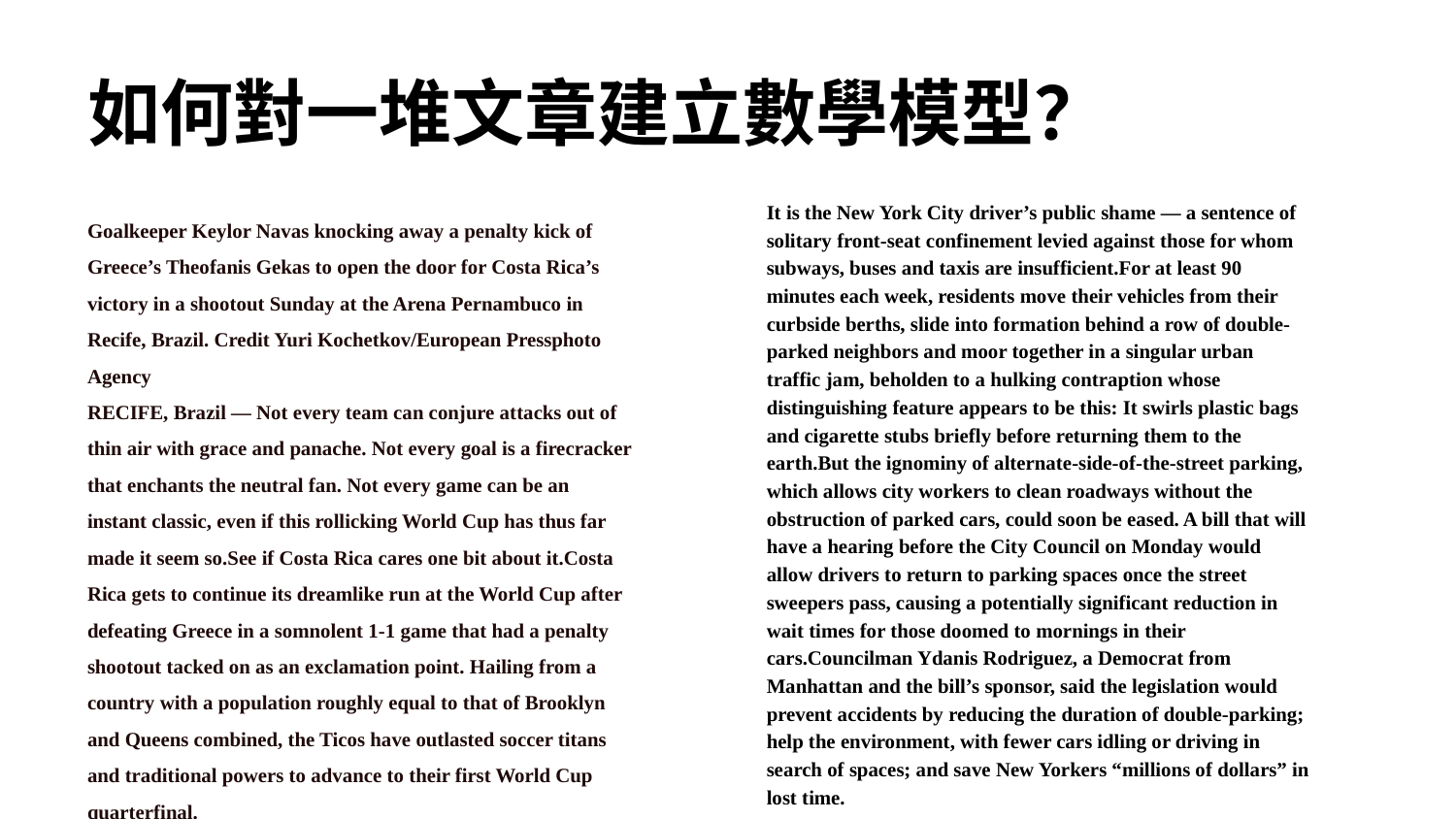

# 如何對一堆文章建立數學模型？
It is the New York City driver’s public shame — a sentence of solitary front-seat confinement levied against those for whom subways, buses and taxis are insufficient.For at least 90 minutes each week, residents move their vehicles from their curbside berths, slide into formation behind a row of double-parked neighbors and moor together in a singular urban traffic jam, beholden to a hulking contraption whose distinguishing feature appears to be this: It swirls plastic bags and cigarette stubs briefly before returning them to the earth.But the ignominy of alternate-side-of-the-street parking, which allows city workers to clean roadways without the obstruction of parked cars, could soon be eased. A bill that will have a hearing before the City Council on Monday would allow drivers to return to parking spaces once the street sweepers pass, causing a potentially significant reduction in wait times for those doomed to mornings in their cars.Councilman Ydanis Rodriguez, a Democrat from Manhattan and the bill’s sponsor, said the legislation would prevent accidents by reducing the duration of double-parking; help the environment, with fewer cars idling or driving in search of spaces; and save New Yorkers “millions of dollars” in lost time.
Photo

Goalkeeper Keylor Navas knocking away a penalty kick of Greece’s Theofanis Gekas to open the door for Costa Rica’s victory in a shootout Sunday at the Arena Pernambuco in Recife, Brazil. Credit Yuri Kochetkov/European Pressphoto Agency
RECIFE, Brazil — Not every team can conjure attacks out of thin air with grace and panache. Not every goal is a firecracker that enchants the neutral fan. Not every game can be an instant classic, even if this rollicking World Cup has thus far made it seem so.See if Costa Rica cares one bit about it.Costa Rica gets to continue its dreamlike run at the World Cup after defeating Greece in a somnolent 1-1 game that had a penalty shootout tacked on as an exclamation point. Hailing from a country with a population roughly equal to that of Brooklyn and Queens combined, the Ticos have outlasted soccer titans and traditional powers to advance to their first World Cup quarterfinal.
“To the people in Costa Rica, those at home and on the streets, this is for you,” Coach Jorge Luis Pinto said.
The team’s next game, its next huge challenge, comes Saturday in Salvador against the Netherlands, which rallied Sunday afternoon to secure a thrilling late win over Mexico in Fortaleza. Little of that excitement carried over into the game here.